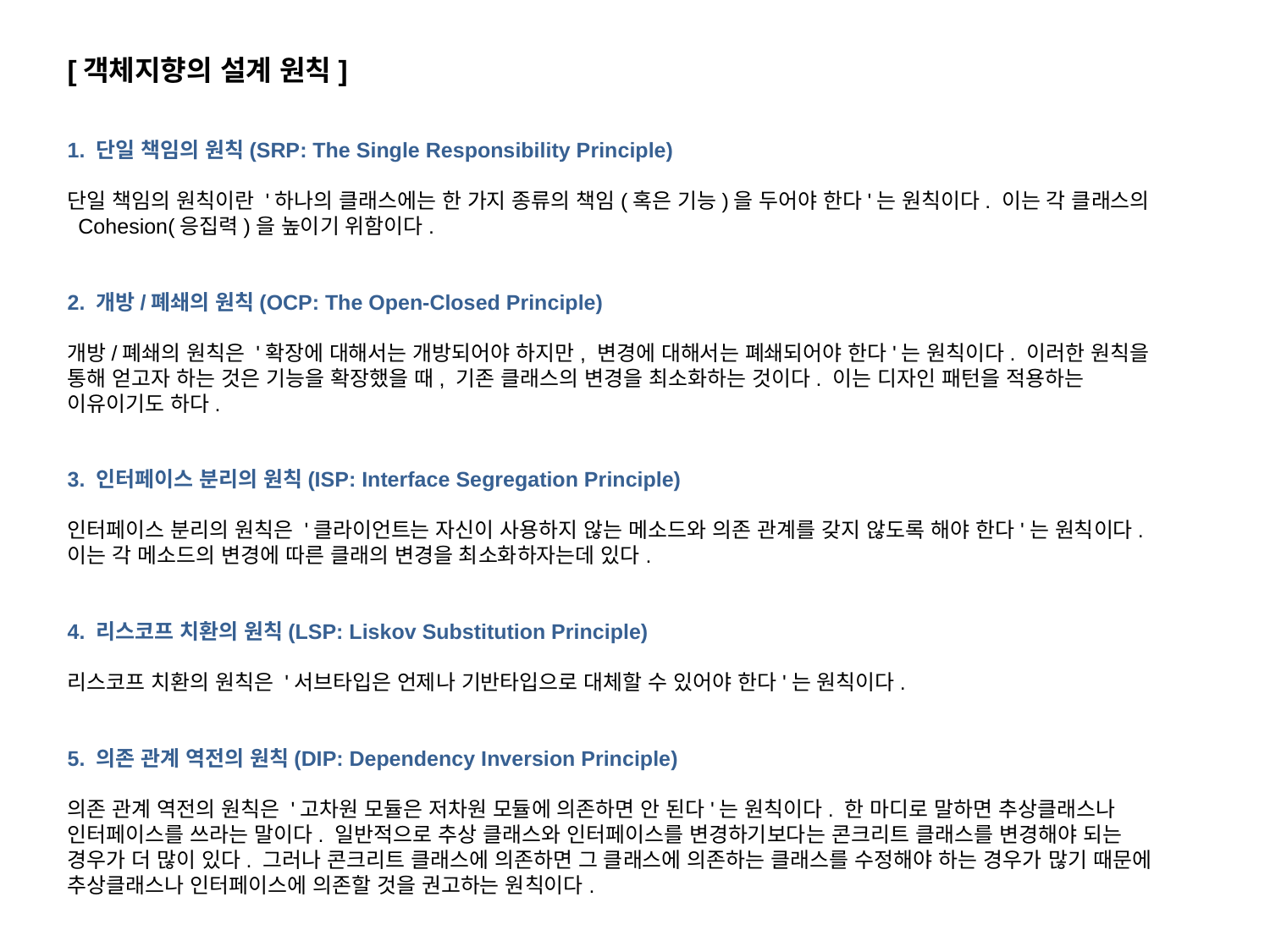

[객체지향의 설계 원칙]

1. 단일 책임의 원칙(SRP: The Single Responsibility Principle)
단일 책임의 원칙이란 '하나의 클래스에는 한 가지 종류의 책임(혹은 기능)을 두어야 한다'는 원칙이다. 이는 각 클래스의 Cohesion(응집력)을 높이기 위함이다.

2. 개방/폐쇄의 원칙(OCP: The Open-Closed Principle)
개방/폐쇄의 원칙은 '확장에 대해서는 개방되어야 하지만, 변경에 대해서는 폐쇄되어야 한다'는 원칙이다. 이러한 원칙을 통해 얻고자 하는 것은 기능을 확장했을 때, 기존 클래스의 변경을 최소화하는 것이다. 이는 디자인 패턴을 적용하는 이유이기도 하다.

3. 인터페이스 분리의 원칙(ISP: Interface Segregation Principle)

인터페이스 분리의 원칙은 '클라이언트는 자신이 사용하지 않는 메소드와 의존 관계를 갖지 않도록 해야 한다'는 원칙이다. 이는 각 메소드의 변경에 따른 클래의 변경을 최소화하자는데 있다.

4. 리스코프 치환의 원칙(LSP: Liskov Substitution Principle)
리스코프 치환의 원칙은 '서브타입은 언제나 기반타입으로 대체할 수 있어야 한다'는 원칙이다.

5. 의존 관계 역전의 원칙(DIP: Dependency Inversion Principle)

의존 관계 역전의 원칙은 '고차원 모듈은 저차원 모듈에 의존하면 안 된다'는 원칙이다. 한 마디로 말하면 추상클래스나 인터페이스를 쓰라는 말이다. 일반적으로 추상 클래스와 인터페이스를 변경하기보다는 콘크리트 클래스를 변경해야 되는 경우가 더 많이 있다. 그러나 콘크리트 클래스에 의존하면 그 클래스에 의존하는 클래스를 수정해야 하는 경우가 많기 때문에 추상클래스나 인터페이스에 의존할 것을 권고하는 원칙이다.